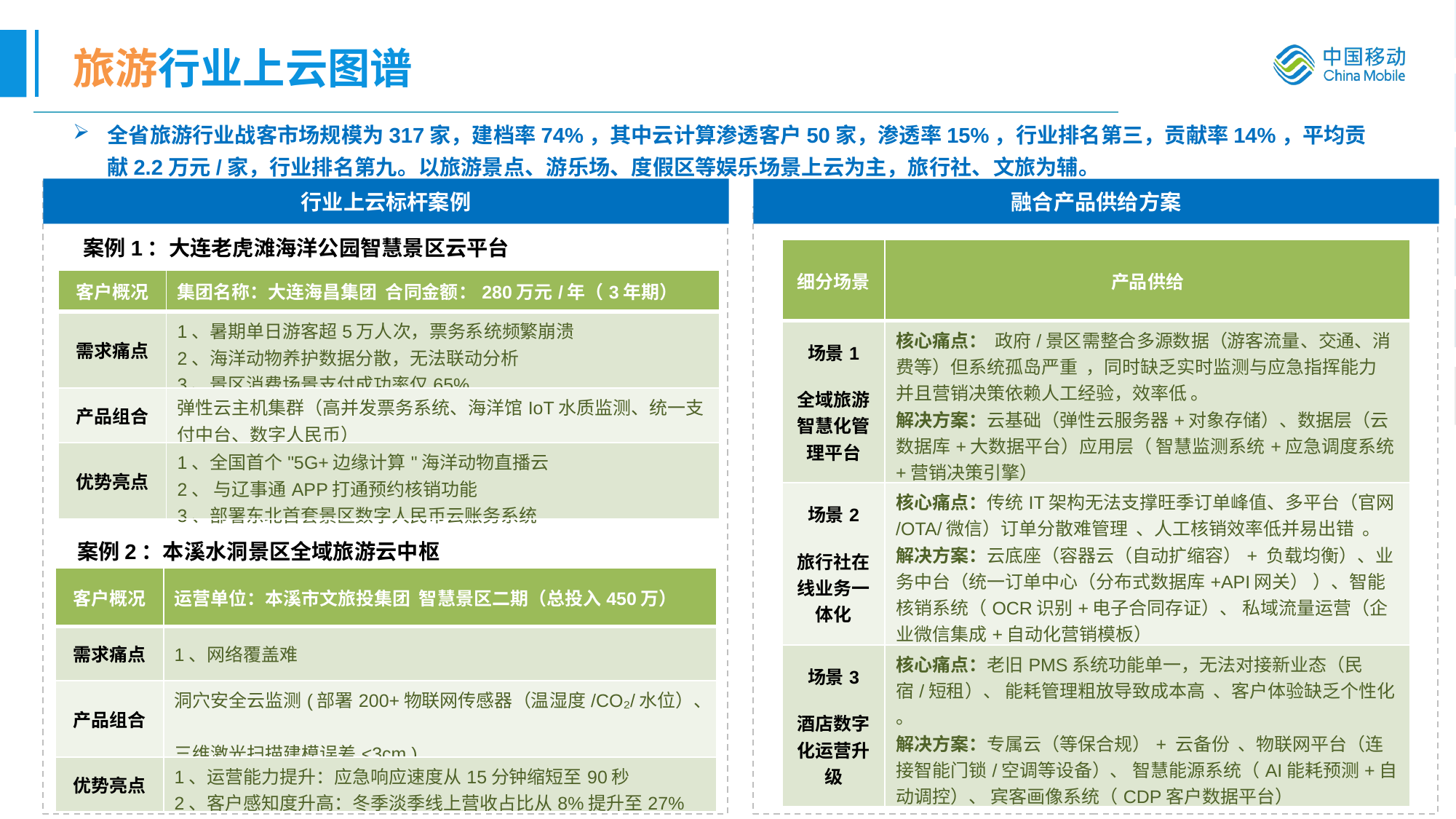

# 旅游行业上云图谱
全省旅游行业战客市场规模为317家，建档率74%，其中云计算渗透客户50家，渗透率15%，行业排名第三，贡献率14%，平均贡献2.2万元/家，行业排名第九。以旅游景点、游乐场、度假区等娱乐场景上云为主，旅行社、文旅为辅。

行业上云标杆案例
融合产品供给方案

案例1：大连老虎滩海洋公园智慧景区云平台
| 细分场景 | 产品供给 |
| --- | --- |
| 场景1 全域旅游智慧化管理平台 | 核心痛点： 政府/景区需整合多源数据（游客流量、交通、消费等）但系统孤岛严重 ，同时缺乏实时监测与应急指挥能力 并且营销决策依赖人工经验，效率低 。 解决方案：云基础（弹性云服务器+对象存储）、数据层（云数据库+大数据平台）应用层（ 智慧监测系统+应急调度系统+营销决策引擎） |
| 场景2 旅行社在线业务一体化 | 核心痛点：传统IT架构无法支撑旺季订单峰值、多平台（官网/OTA/微信）订单分散难管理 、人工核销效率低并易出错 。 解决方案：云底座（容器云（自动扩缩容）+ 负载均衡）、业务中台（统一订单中心（分布式数据库+API网关） ）、智能核销系统（OCR识别+电子合同存证）、 私域流量运营（企业微信集成+自动化营销模板） |
| 场景3 酒店数字化运营升级 | 核心痛点：老旧PMS系统功能单一，无法对接新业态（民宿/短租）、 能耗管理粗放导致成本高 、客户体验缺乏个性化 。 解决方案：专属云（等保合规）+ 云备份 、物联网平台（连接智能门锁/空调等设备）、 智慧能源系统（AI能耗预测+自动调控）、 宾客画像系统（CDP客户数据平台） |
| 客户概况 | 集团名称：大连海昌集团 合同金额：280万元/年（3年期） |
| --- | --- |
| 需求痛点 | 1、暑期单日游客超5万人次，票务系统频繁崩溃 2、海洋动物养护数据分散，无法联动分析 3、景区消费场景支付成功率仅65% |
| 产品组合 | 弹性云主机集群（高并发票务系统、海洋馆IoT水质监测、统一支付中台、数字人民币） |
| 优势亮点 | 1、全国首个"5G+边缘计算"海洋动物直播云 2、 与辽事通APP打通预约核销功能 3、部署东北首套景区数字人民币云账务系统 |
案例2：本溪水洞景区全域旅游云中枢
| 客户概况 | 运营单位：本溪市文旅投集团 智慧景区二期（总投入450万） |
| --- | --- |
| 需求痛点 | 1、网络覆盖难 |
| 产品组合 | 洞穴安全云监测(部署200+物联网传感器（温湿度/CO₂/水位）、 三维激光扫描建模误差<3cm ) |
| 优势亮点 | 1、运营能力提升：应急响应速度从15分钟缩短至90秒 2、客户感知度升高：冬季淡季线上营收占比从8%提升至27% |